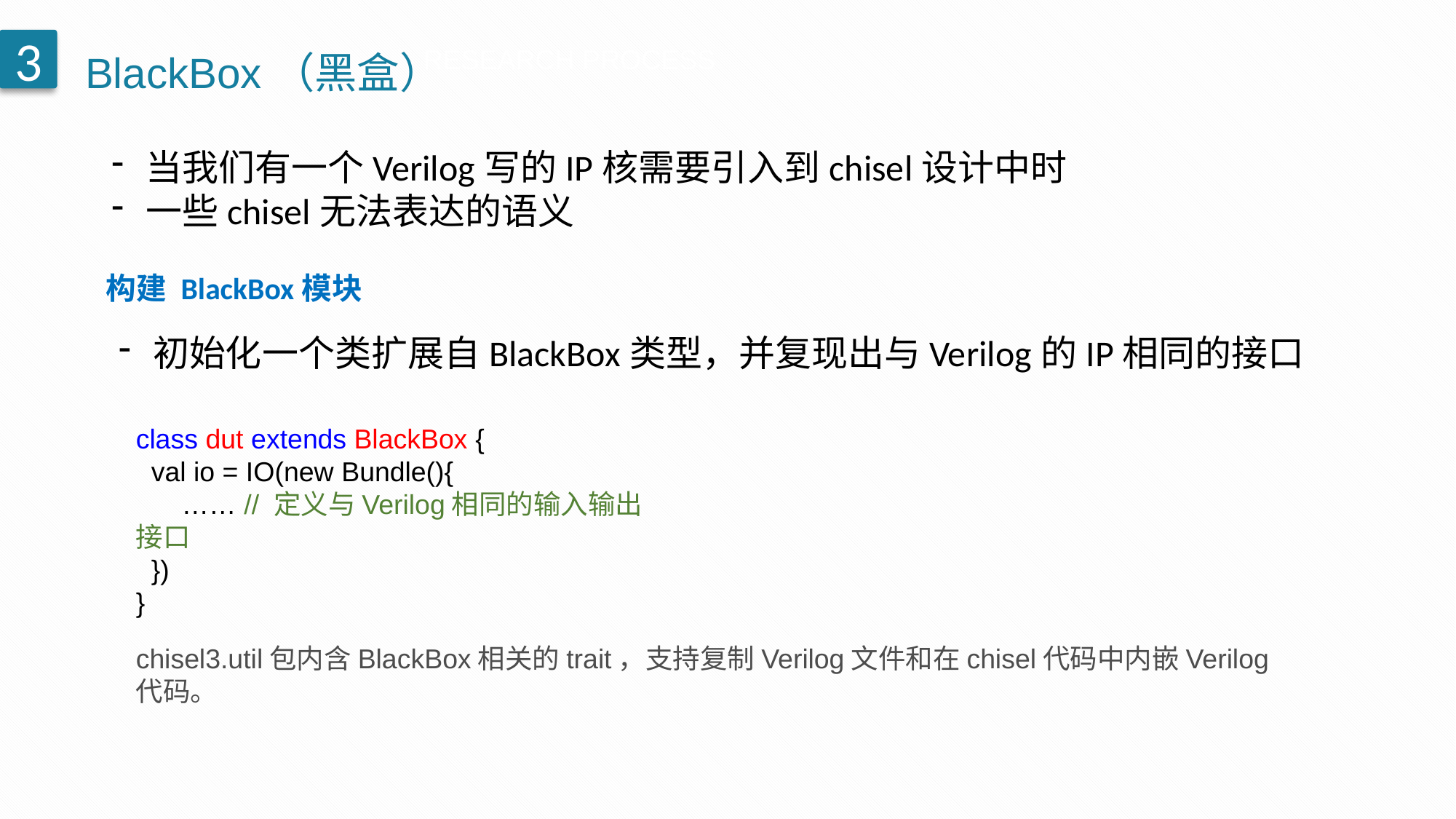

BlackBox（黑盒）
3
RESEARCH PROCESS
当我们有一个Verilog写的IP核需要引入到chisel设计中时
一些chisel无法表达的语义
构建 BlackBox模块
初始化一个类扩展自BlackBox类型，并复现出与Verilog的IP相同的接口
class dut extends BlackBox {
  val io = IO(new Bundle(){
      …… // 定义与Verilog相同的输入输出接口
  })
}
chisel3.util包内含BlackBox相关的trait，支持复制Verilog文件和在chisel代码中内嵌Verilog代码。